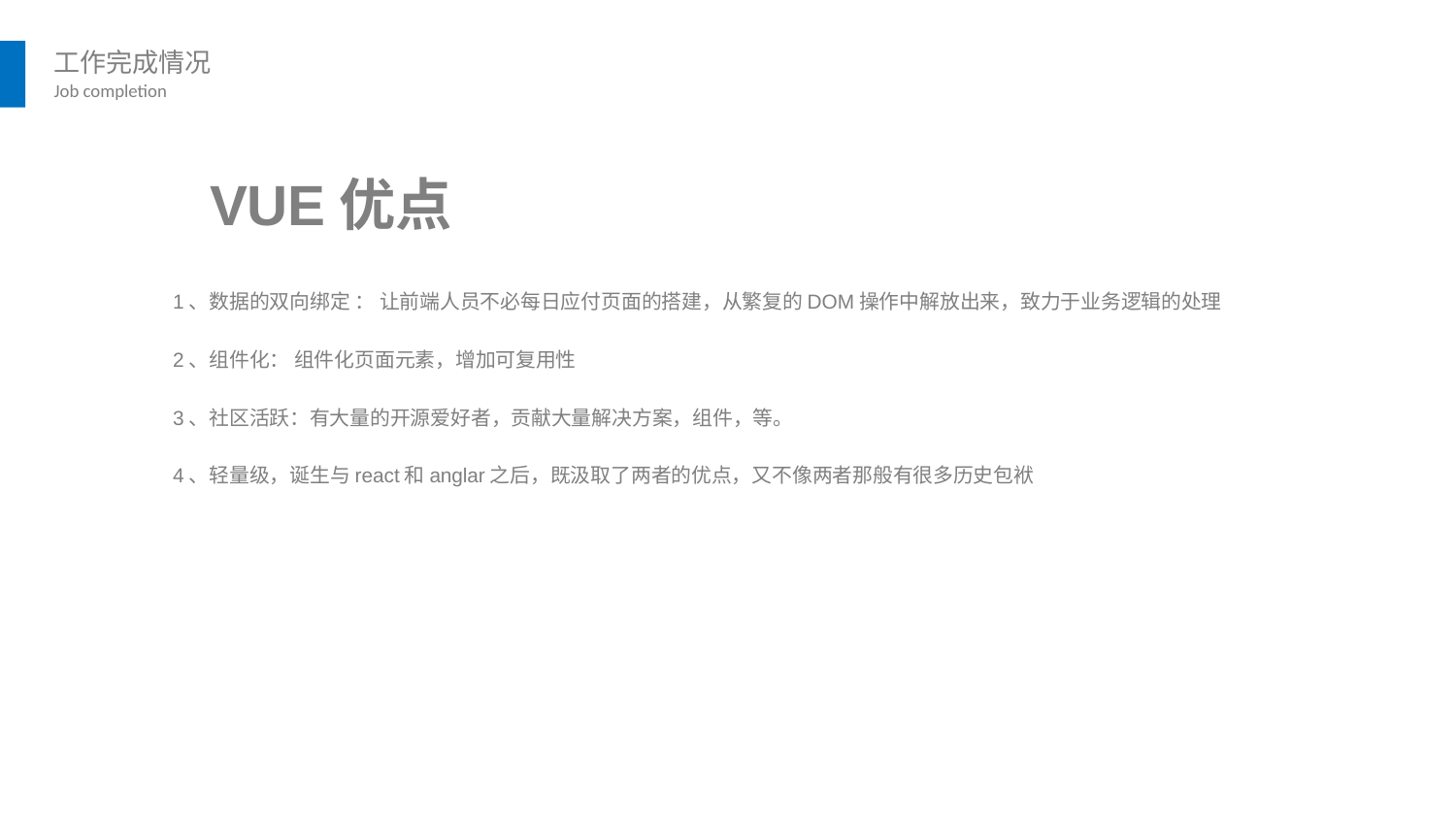

VUE优点
1、数据的双向绑定 ： 让前端人员不必每日应付页面的搭建，从繁复的DOM操作中解放出来，致力于业务逻辑的处理

2、组件化： 组件化页面元素，增加可复用性

3、社区活跃：有大量的开源爱好者，贡献大量解决方案，组件，等。

4、轻量级，诞生与react和anglar之后，既汲取了两者的优点，又不像两者那般有很多历史包袱